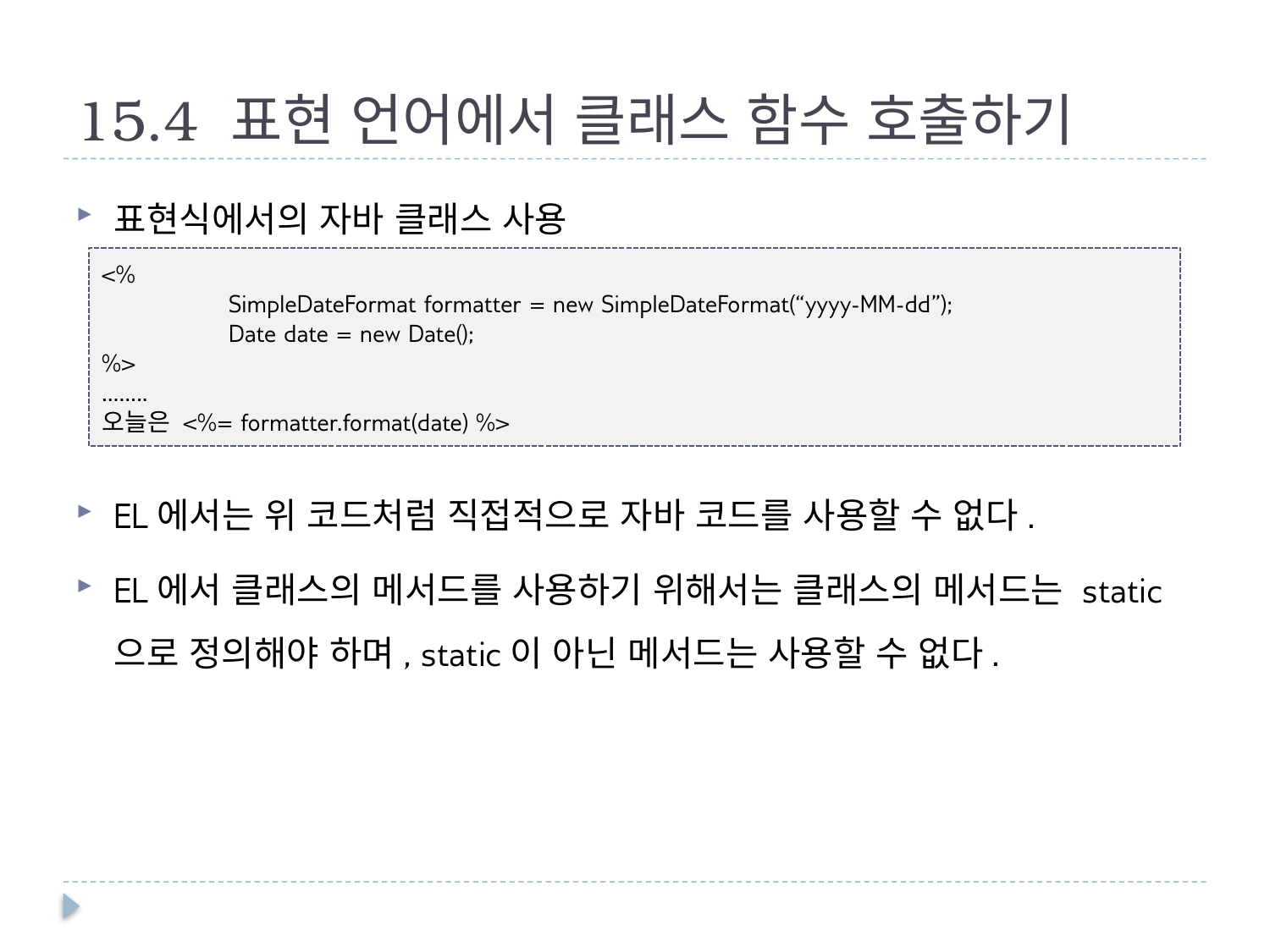

# 15.4 표현 언어에서 클래스 함수 호출하기
표현식에서의 자바 클래스 사용

EL에서는 위 코드처럼 직접적으로 자바 코드를 사용할 수 없다.
EL에서 클래스의 메서드를 사용하기 위해서는 클래스의 메서드는 static으로 정의해야 하며, static이 아닌 메서드는 사용할 수 없다.
<%
	SimpleDateFormat formatter = new SimpleDateFormat(“yyyy-MM-dd”);
	Date date = new Date();
%>
……..
오늘은 <%= formatter.format(date) %>